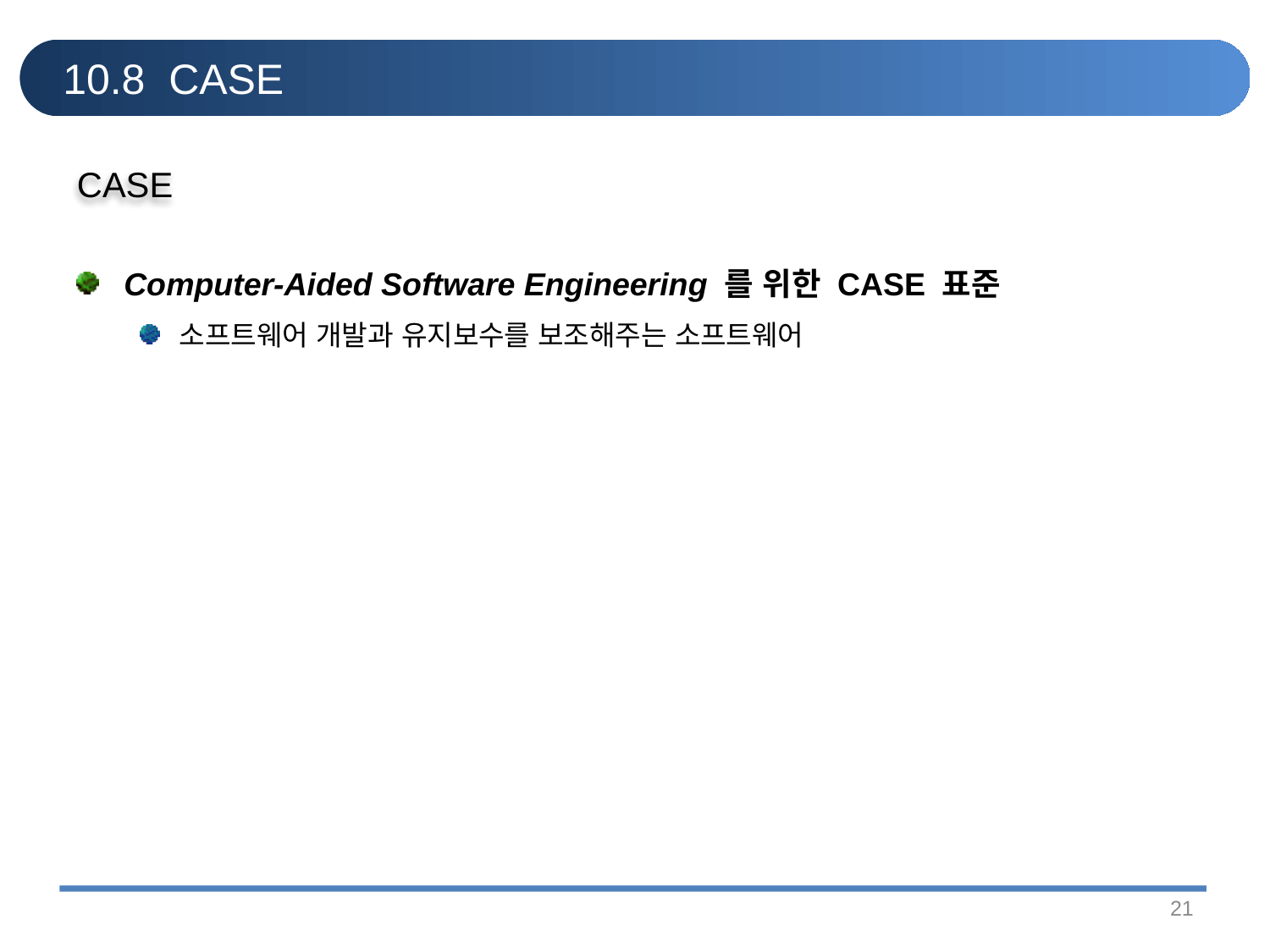

# 10.8  CASE
CASE
Computer-Aided Software Engineering 를 위한 CASE 표준
소프트웨어 개발과 유지보수를 보조해주는 소프트웨어

21